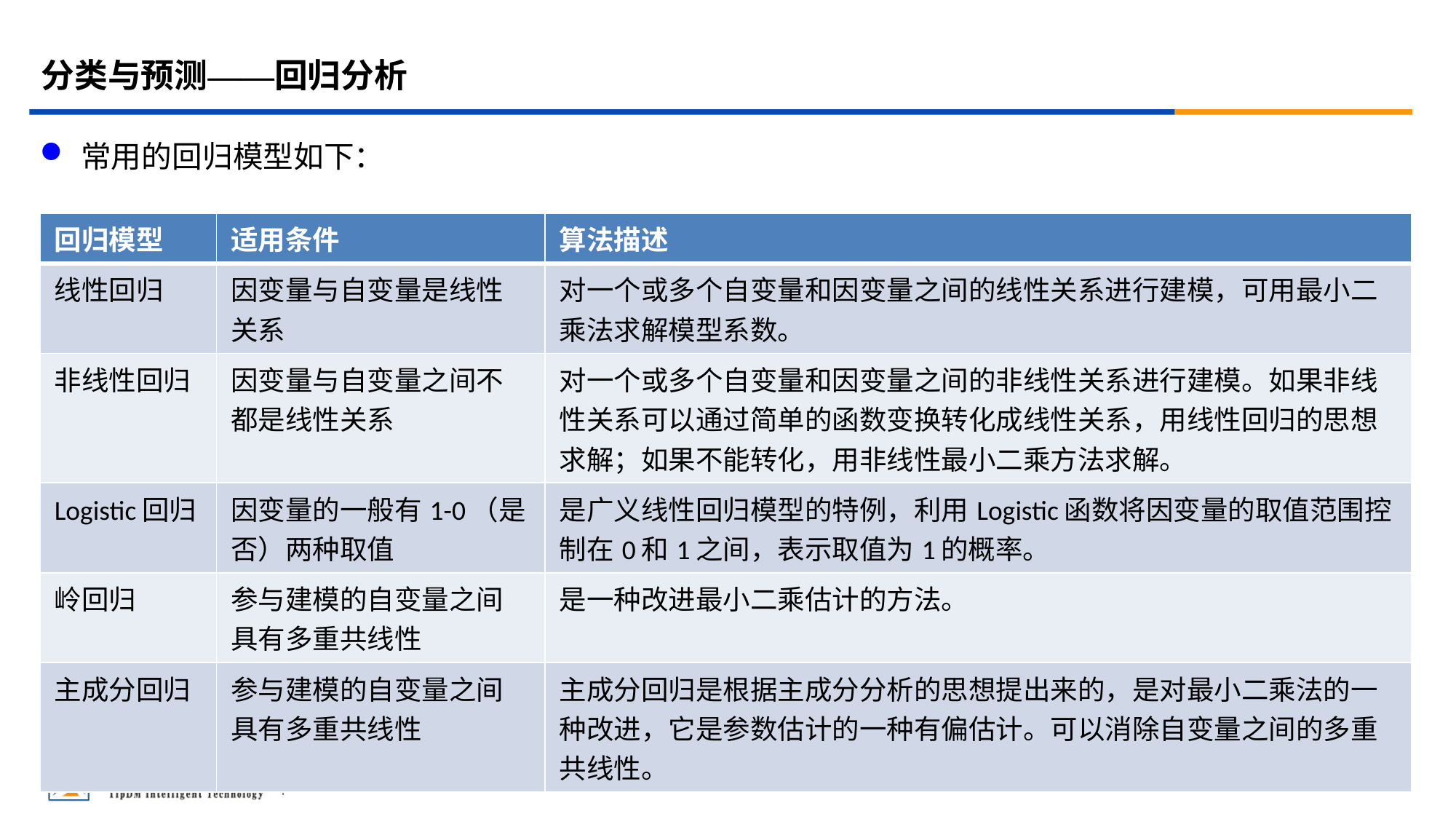

# 分类与预测——回归分析
常用的回归模型如下：
| 回归模型 | 适用条件 | 算法描述 |
| --- | --- | --- |
| 线性回归 | 因变量与自变量是线性关系 | 对一个或多个自变量和因变量之间的线性关系进行建模，可用最小二乘法求解模型系数。 |
| 非线性回归 | 因变量与自变量之间不都是线性关系 | 对一个或多个自变量和因变量之间的非线性关系进行建模。如果非线性关系可以通过简单的函数变换转化成线性关系，用线性回归的思想求解；如果不能转化，用非线性最小二乘方法求解。 |
| Logistic回归 | 因变量的一般有1-0（是否）两种取值 | 是广义线性回归模型的特例，利用Logistic函数将因变量的取值范围控制在0和1之间，表示取值为1的概率。 |
| 岭回归 | 参与建模的自变量之间具有多重共线性 | 是一种改进最小二乘估计的方法。 |
| 主成分回归 | 参与建模的自变量之间具有多重共线性 | 主成分回归是根据主成分分析的思想提出来的，是对最小二乘法的一种改进，它是参数估计的一种有偏估计。可以消除自变量之间的多重共线性。 |